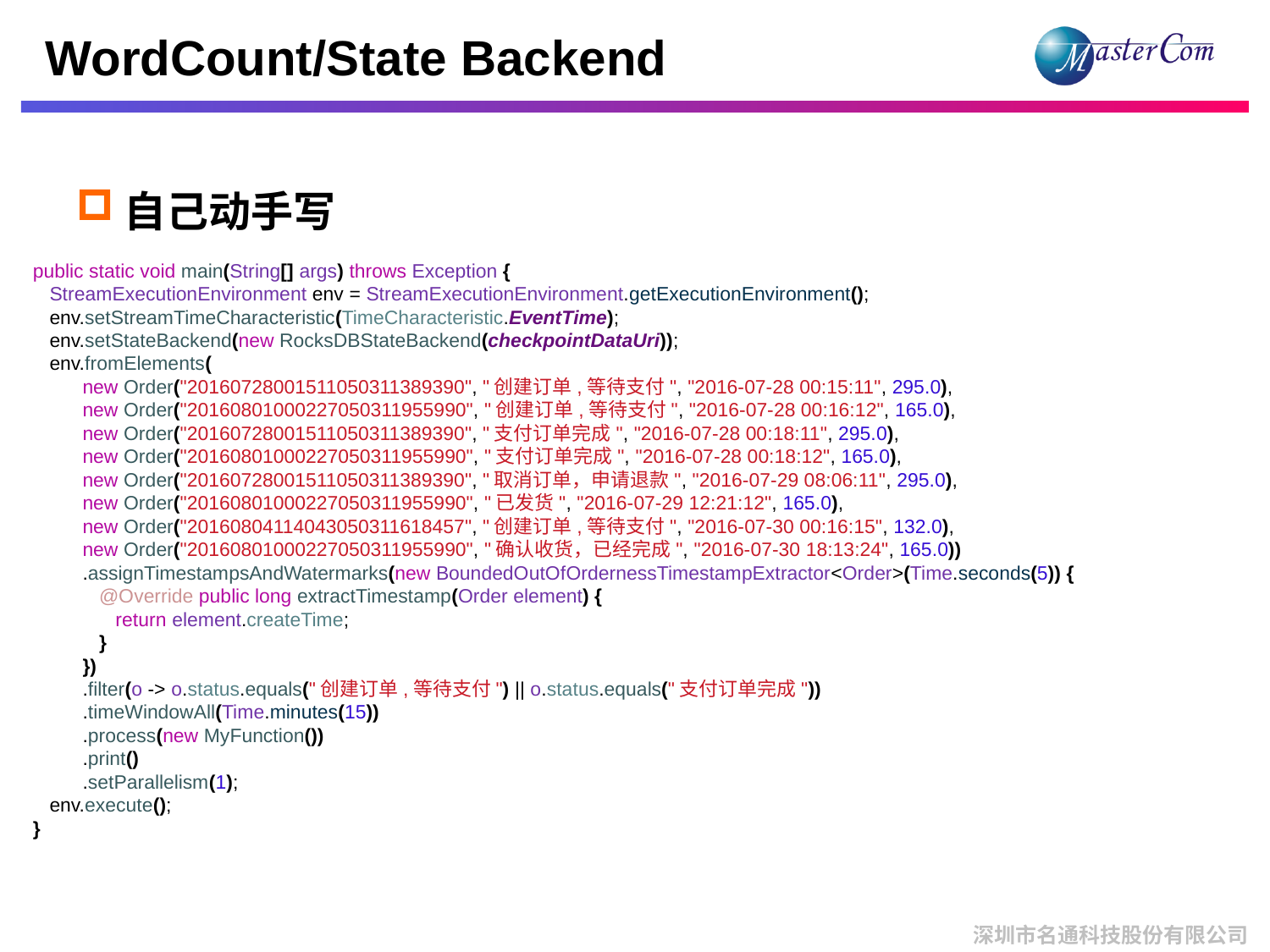

# WordCount/State Backend
自己动手写
public static void main(String[] args) throws Exception {
   StreamExecutionEnvironment env = StreamExecutionEnvironment.getExecutionEnvironment();
   env.setStreamTimeCharacteristic(TimeCharacteristic.EventTime);
   env.setStateBackend(new RocksDBStateBackend(checkpointDataUri));
   env.fromElements(
         new Order("20160728001511050311389390", "创建订单,等待支付", "2016-07-28 00:15:11", 295.0),
         new Order("20160801000227050311955990", "创建订单,等待支付", "2016-07-28 00:16:12", 165.0),
         new Order("20160728001511050311389390", "支付订单完成", "2016-07-28 00:18:11", 295.0),
         new Order("20160801000227050311955990", "支付订单完成", "2016-07-28 00:18:12", 165.0),
         new Order("20160728001511050311389390", "取消订单，申请退款", "2016-07-29 08:06:11", 295.0),
         new Order("20160801000227050311955990", "已发货", "2016-07-29 12:21:12", 165.0),
         new Order("20160804114043050311618457", "创建订单,等待支付", "2016-07-30 00:16:15", 132.0),
         new Order("20160801000227050311955990", "确认收货，已经完成", "2016-07-30 18:13:24", 165.0))
         .assignTimestampsAndWatermarks(new BoundedOutOfOrdernessTimestampExtractor<Order>(Time.seconds(5)) {
            @Override public long extractTimestamp(Order element) {
               return element.createTime;
            }
         })
         .filter(o -> o.status.equals("创建订单,等待支付") || o.status.equals("支付订单完成"))
         .timeWindowAll(Time.minutes(15))
         .process(new MyFunction())
         .print()
         .setParallelism(1);
   env.execute();
}